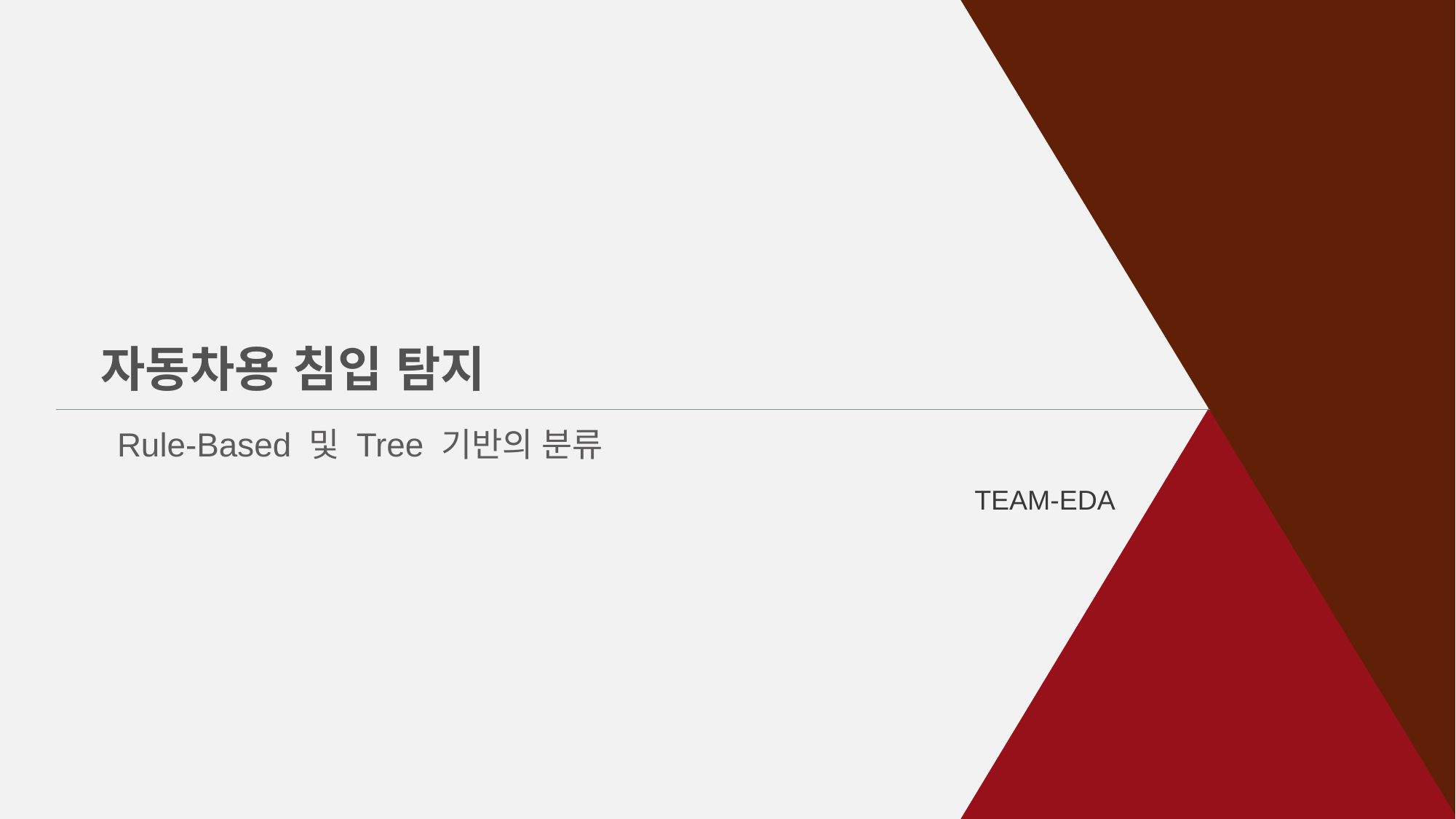

자동차용 침입 탐지
 Rule-Based 및 Tree 기반의 분류
	 TEAM-EDA